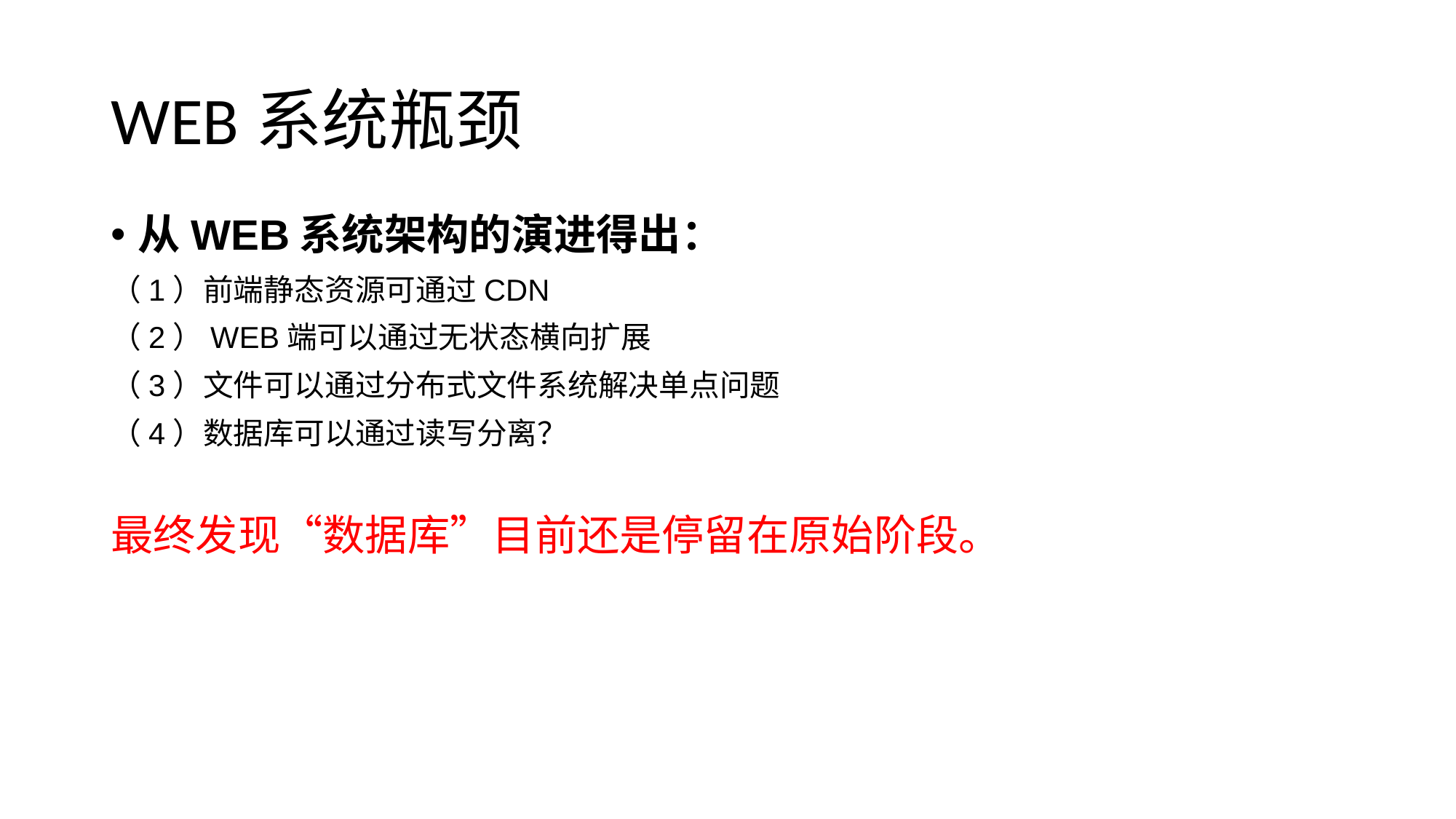

# WEB系统瓶颈
从WEB系统架构的演进得出：
（1）前端静态资源可通过CDN
（2）WEB端可以通过无状态横向扩展
（3）文件可以通过分布式文件系统解决单点问题
（4）数据库可以通过读写分离？

最终发现“数据库”目前还是停留在原始阶段。